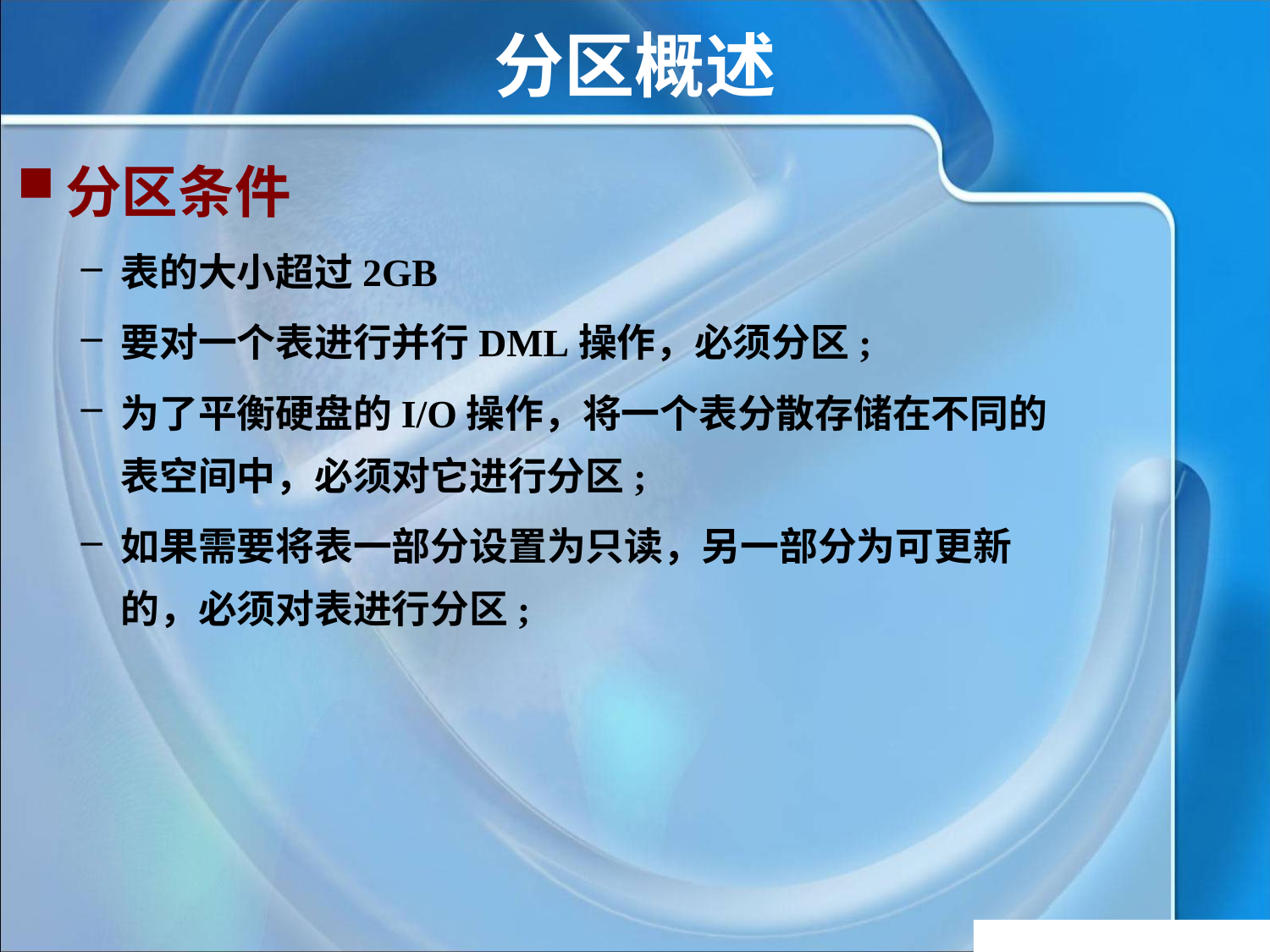

# 分区概述
分区条件
表的大小超过2GB
要对一个表进行并行DML操作，必须分区;
为了平衡硬盘的I/O操作，将一个表分散存储在不同的表空间中，必须对它进行分区;
如果需要将表一部分设置为只读，另一部分为可更新的，必须对表进行分区;
137